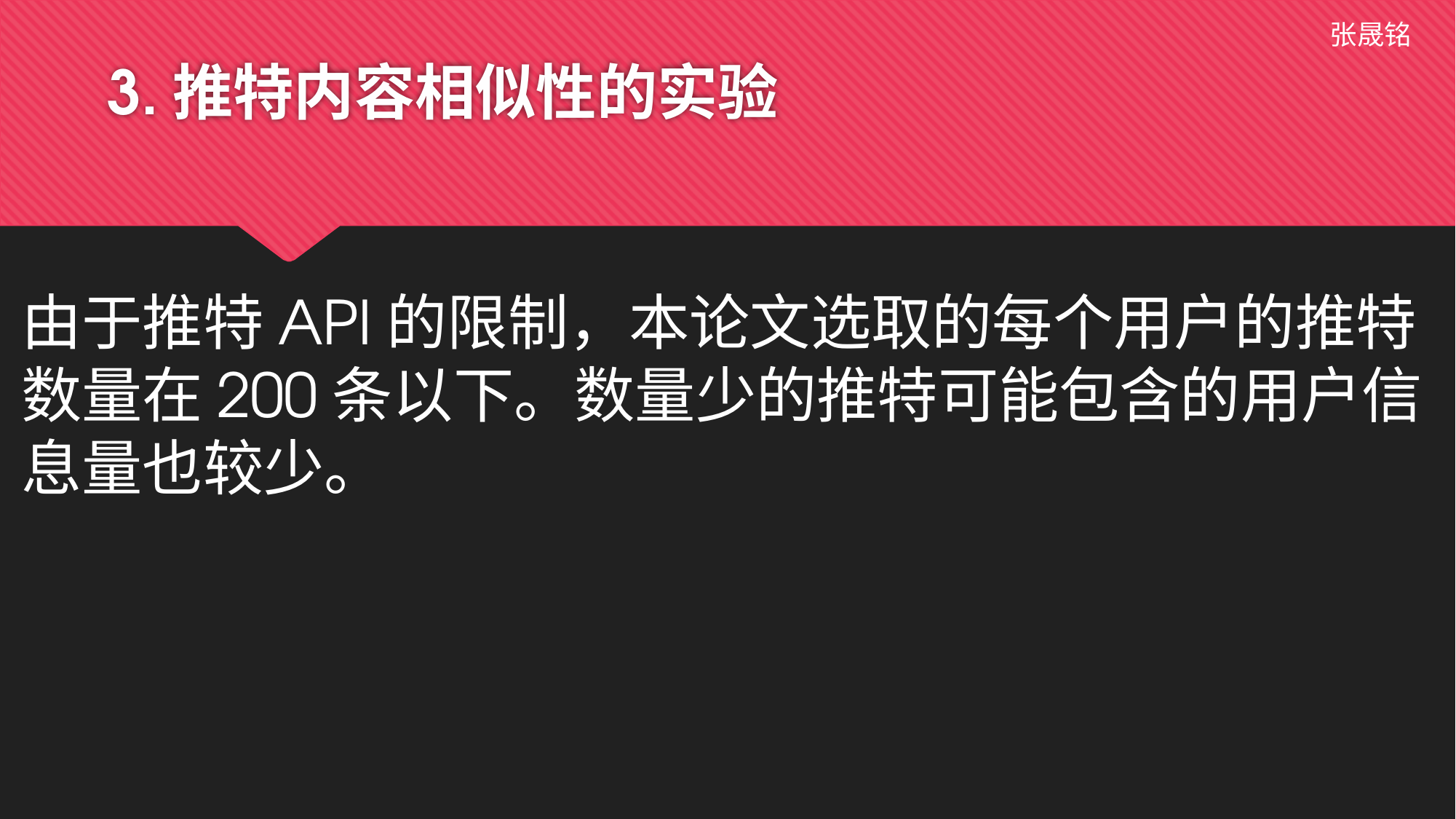

张晟铭
# 3.推特内容相似性的实验
由于推特API的限制，本论文选取的每个用户的推特数量在200条以下。数量少的推特可能包含的用户信息量也较少。